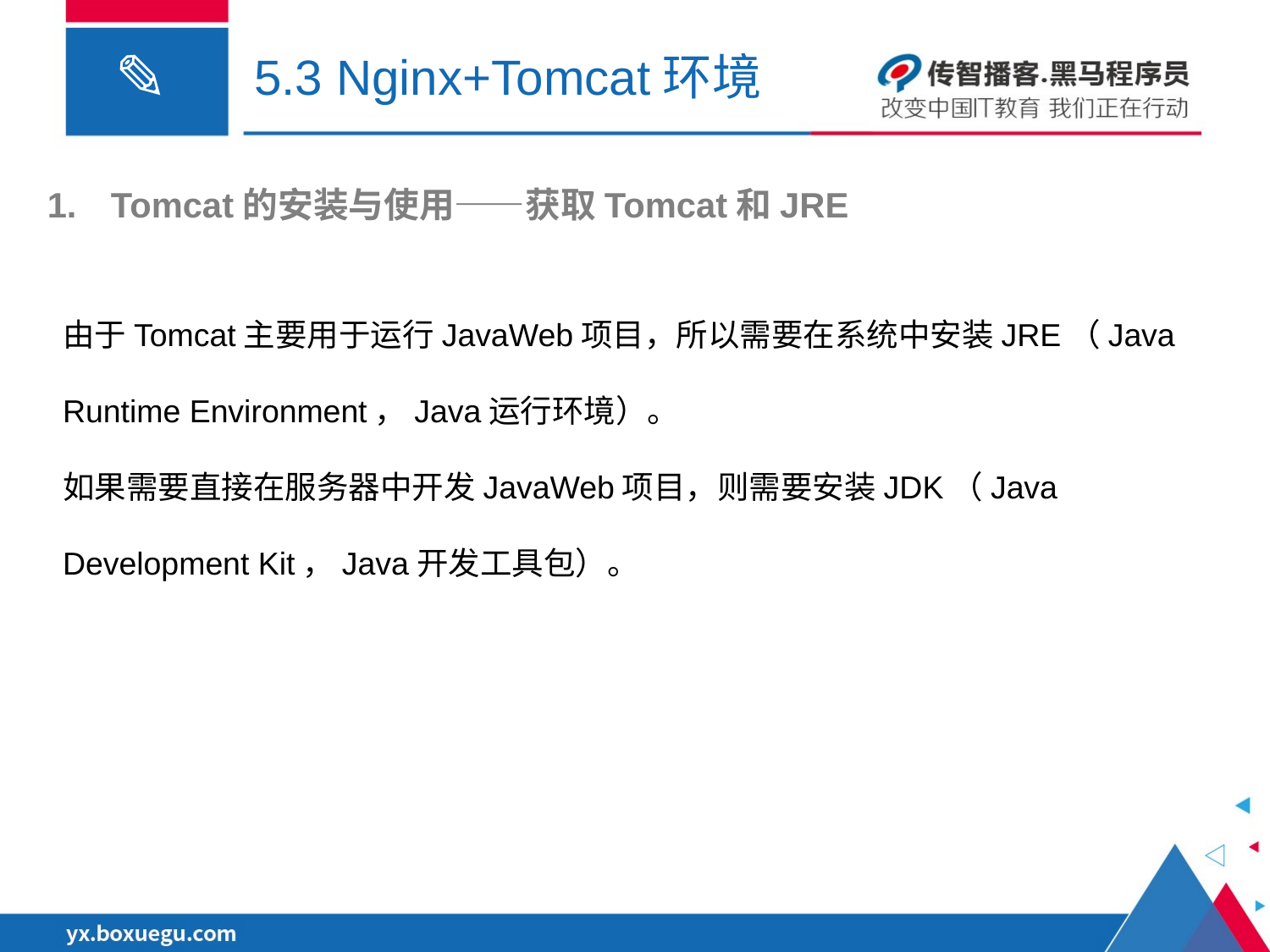

# 5.3 Nginx+Tomcat环境
Tomcat的安装与使用——获取Tomcat和JRE
由于Tomcat主要用于运行JavaWeb项目，所以需要在系统中安装JRE（Java Runtime Environment，Java运行环境）。
如果需要直接在服务器中开发JavaWeb项目，则需要安装JDK（Java Development Kit，Java开发工具包）。